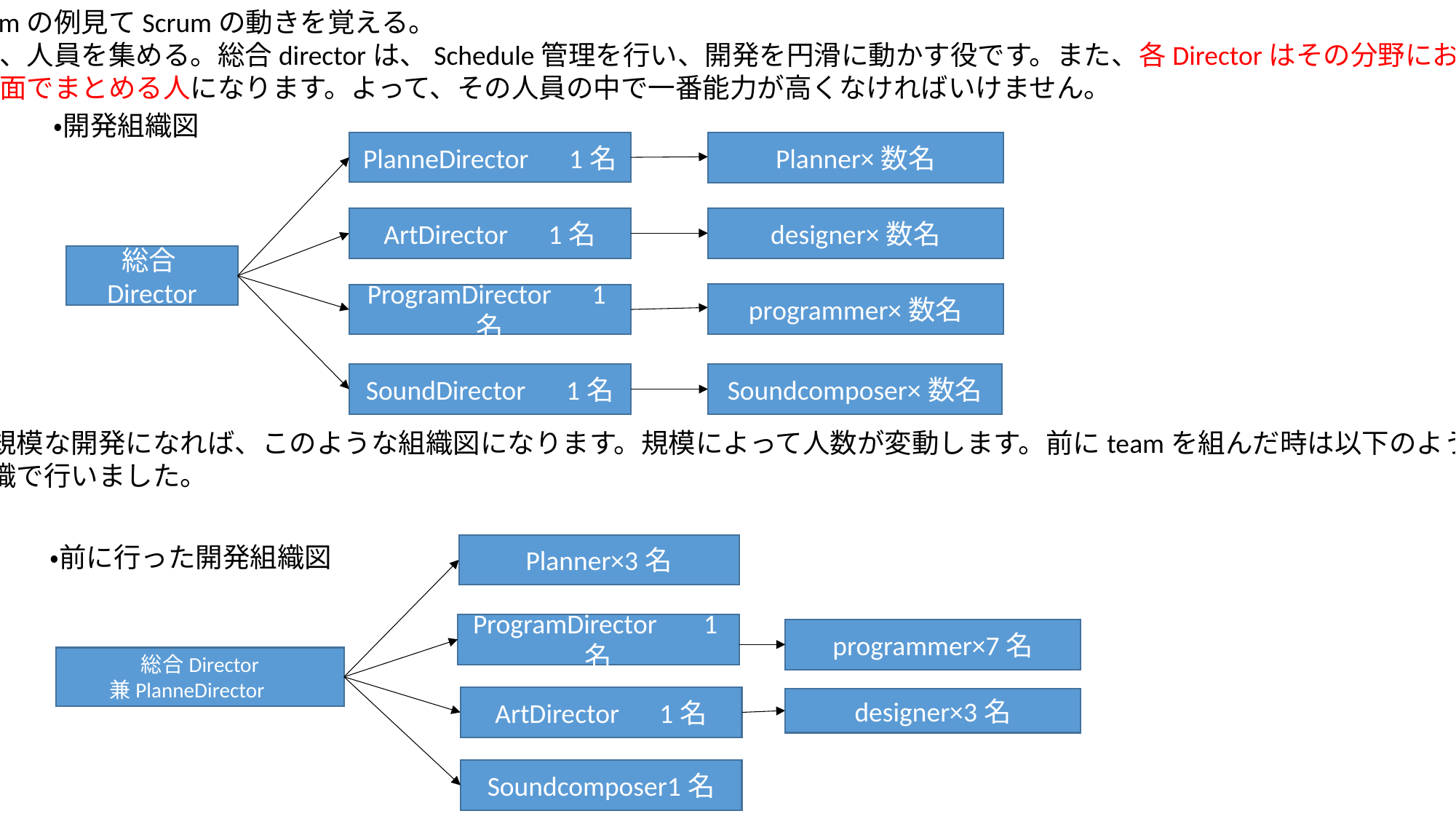

・Teamの例見てScrumの動きを覚える。
　１、人員を集める。総合directorは、Schedule管理を行い、開発を円滑に動かす役です。また、各Directorはその分野において
技術面でまとめる人になります。よって、その人員の中で一番能力が高くなければいけません。
・開発組織図
PlanneDirector　1名
Planner×数名
ArtDirector　1名
designer×数名
総合Director
programmer×数名
ProgramDirector　1名
SoundDirector　1名
Soundcomposer×数名
大規模な開発になれば、このような組織図になります。規模によって人数が変動します。前にteamを組んだ時は以下のような
組織で行いました。
Planner×3名
・前に行った開発組織図
ProgramDirector 　1名
programmer×7名
総合Director
兼PlanneDirector
ArtDirector　1名
designer×3名
Soundcomposer1名